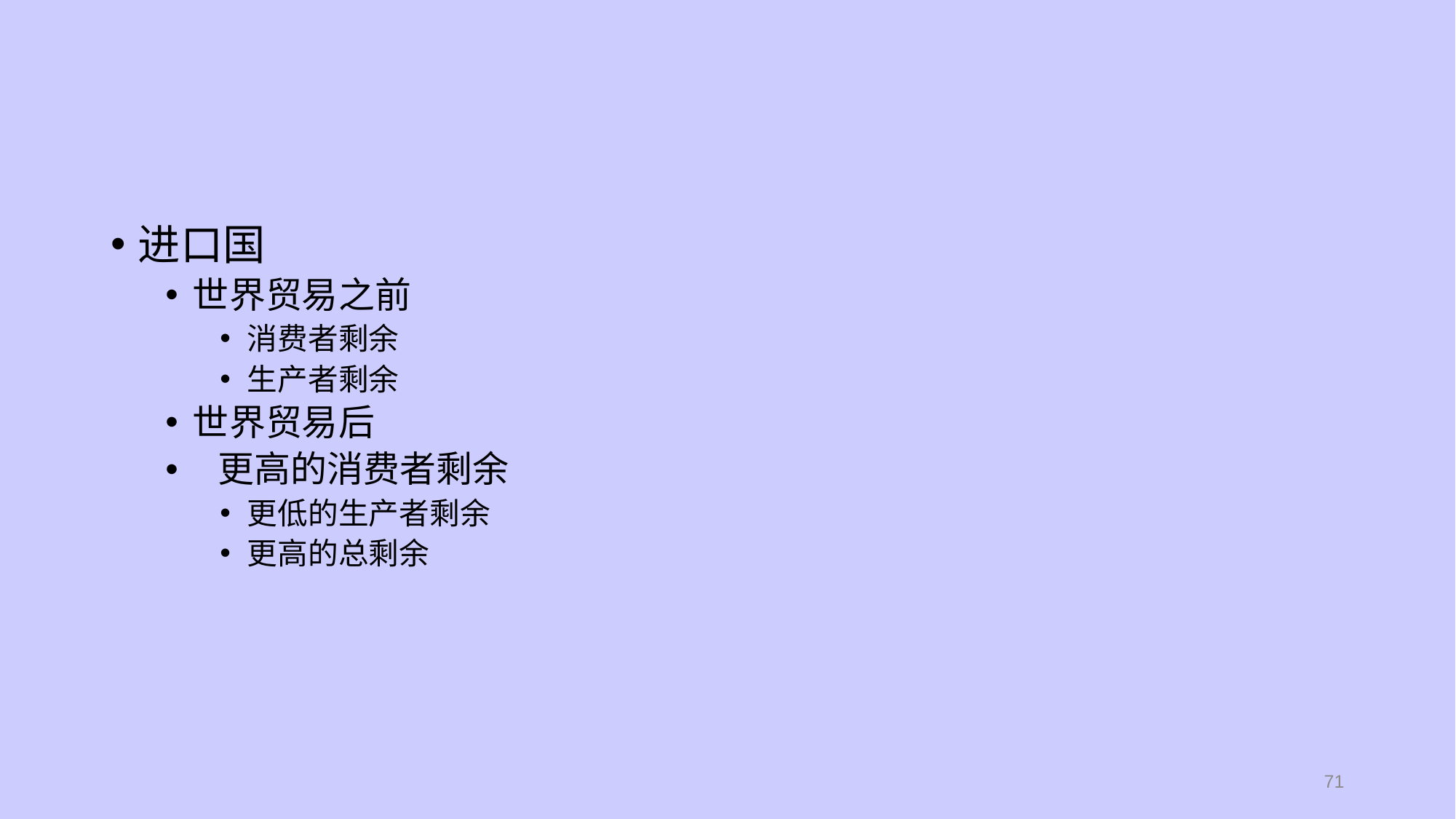

#
进口国
世界贸易之前
消费者剩余
生产者剩余
世界贸易后
  更高的消费者剩余
更低的生产者剩余
更高的总剩余

71